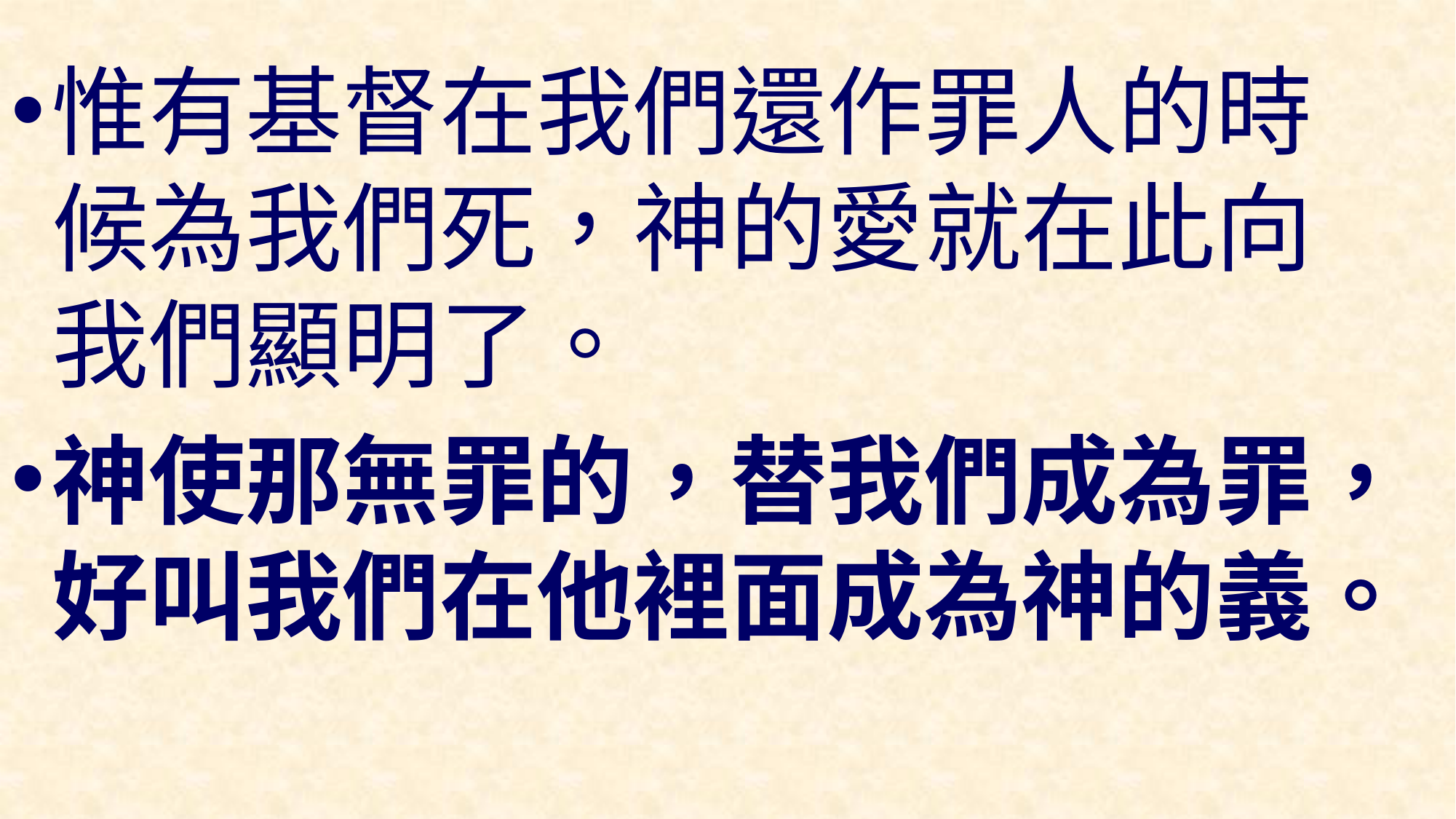

惟有基督在我們還作罪人的時候為我們死，神的愛就在此向我們顯明了。
神使那無罪的，替我們成為罪，好叫我們在他裡面成為神的義。